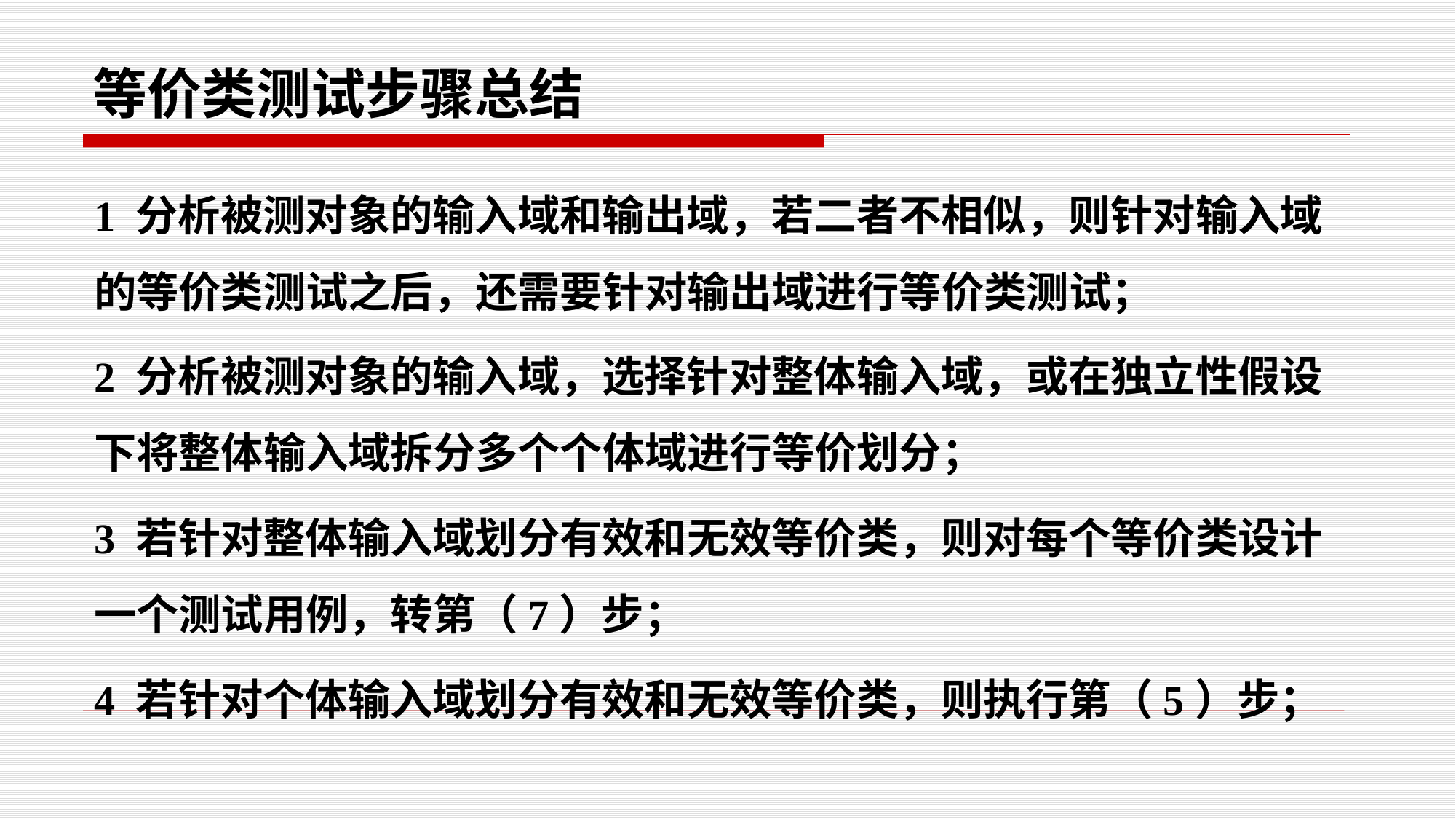

# 等价类测试步骤总结
1 分析被测对象的输入域和输出域，若二者不相似，则针对输入域的等价类测试之后，还需要针对输出域进行等价类测试；
2 分析被测对象的输入域，选择针对整体输入域，或在独立性假设下将整体输入域拆分多个个体域进行等价划分；
3 若针对整体输入域划分有效和无效等价类，则对每个等价类设计一个测试用例，转第（7）步；
4 若针对个体输入域划分有效和无效等价类，则执行第（5）步；